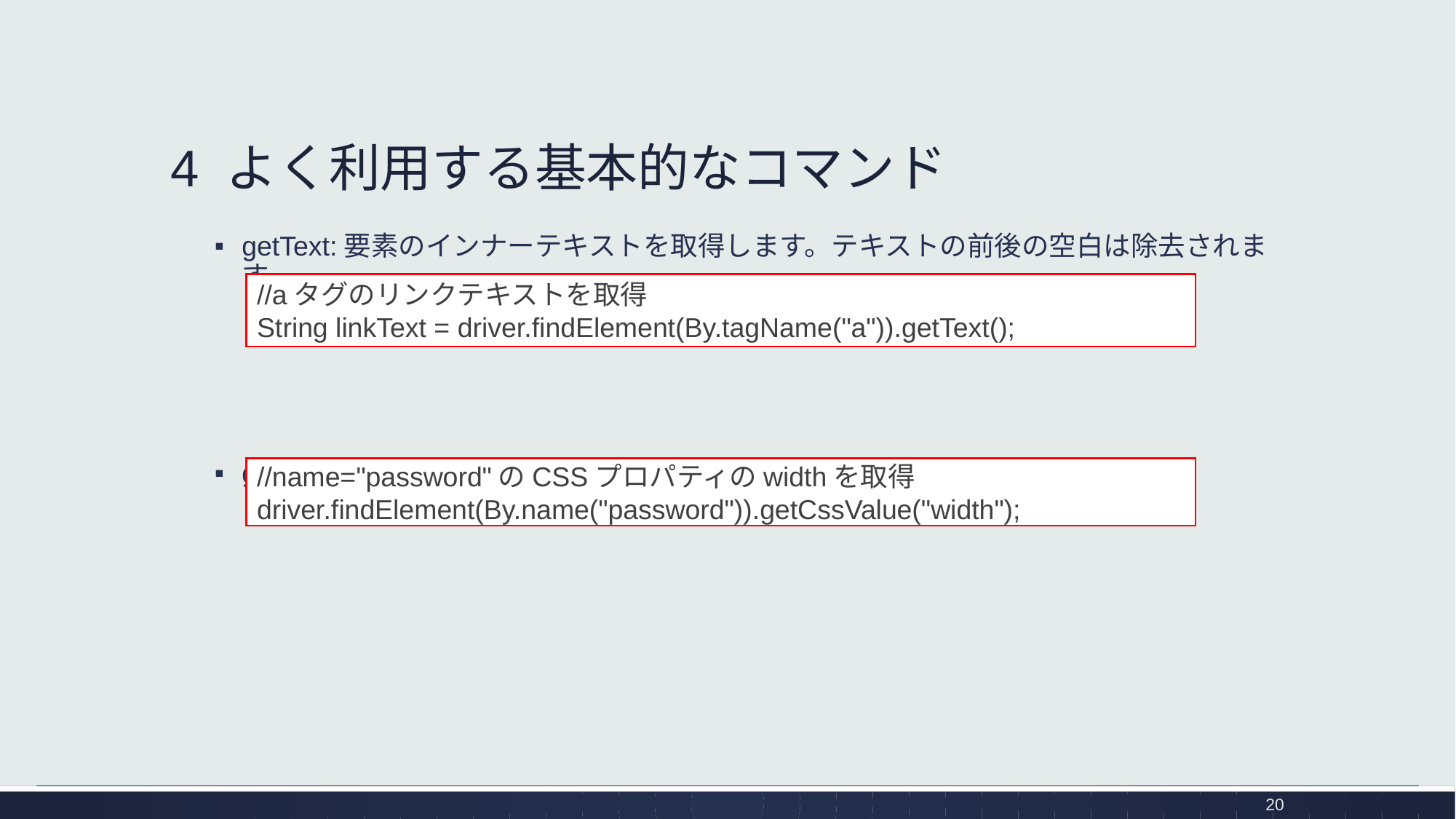

# 4 よく利用する基本的なコマンド
getText:要素のインナーテキストを取得します。テキストの前後の空白は除去されます。

getCssValue:CSSプロパティを取得するメソッドです。

//aタグのリンクテキストを取得
String linkText = driver.findElement(By.tagName("a")).getText();
//name="password"のCSSプロパティのwidthを取得
driver.findElement(By.name("password")).getCssValue("width");
20